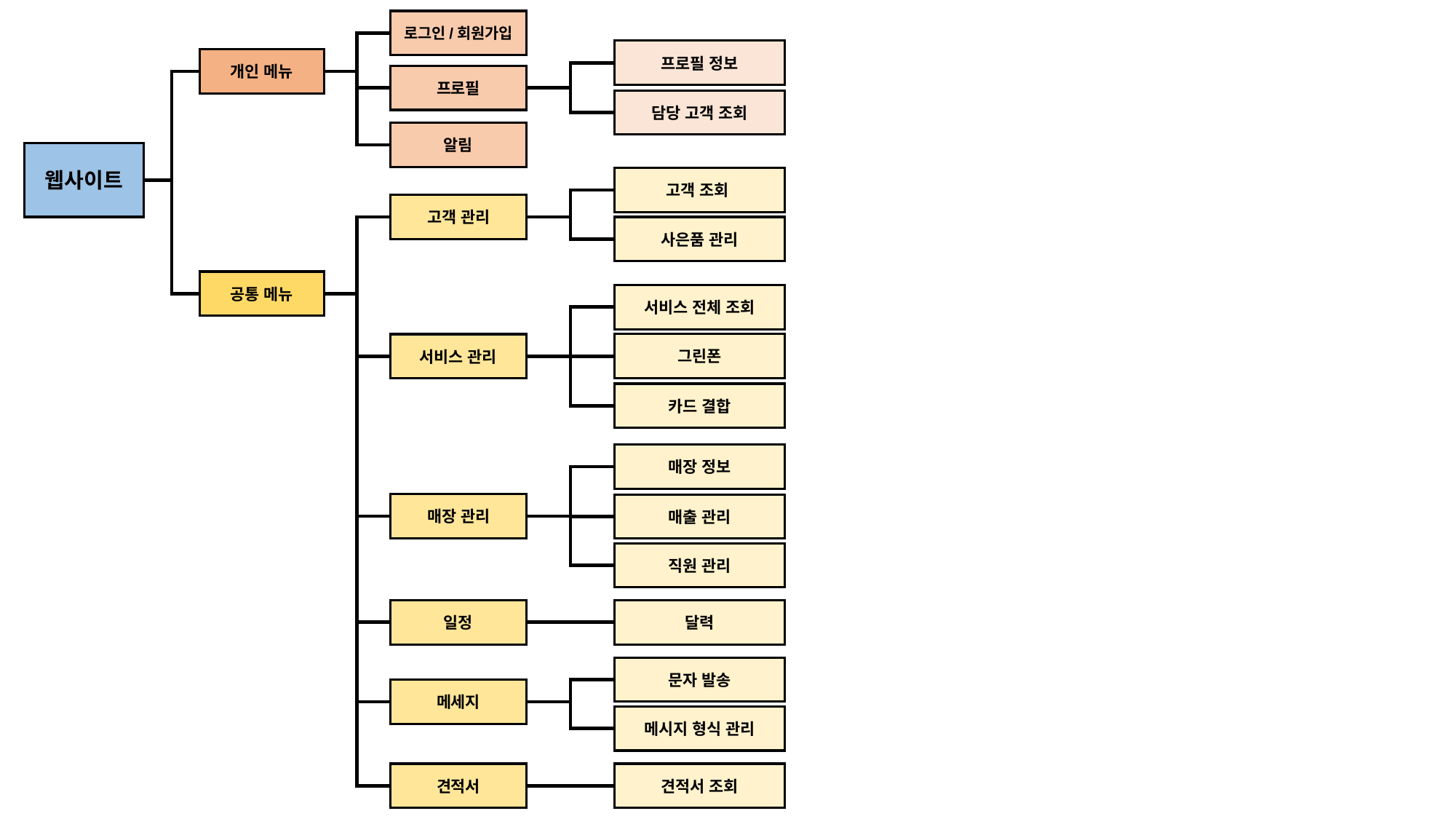

로그인/회원가입
프로필 정보
개인 메뉴
프로필
담당 고객 조회
알림
웹사이트
고객 조회
고객 관리
사은품 관리
공통 메뉴
서비스 전체 조회
그린폰
서비스 관리
카드 결합
매장 정보
매장 관리
매출 관리
직원 관리
일정
달력
문자 발송
메세지
메시지 형식 관리
견적서 조회
견적서